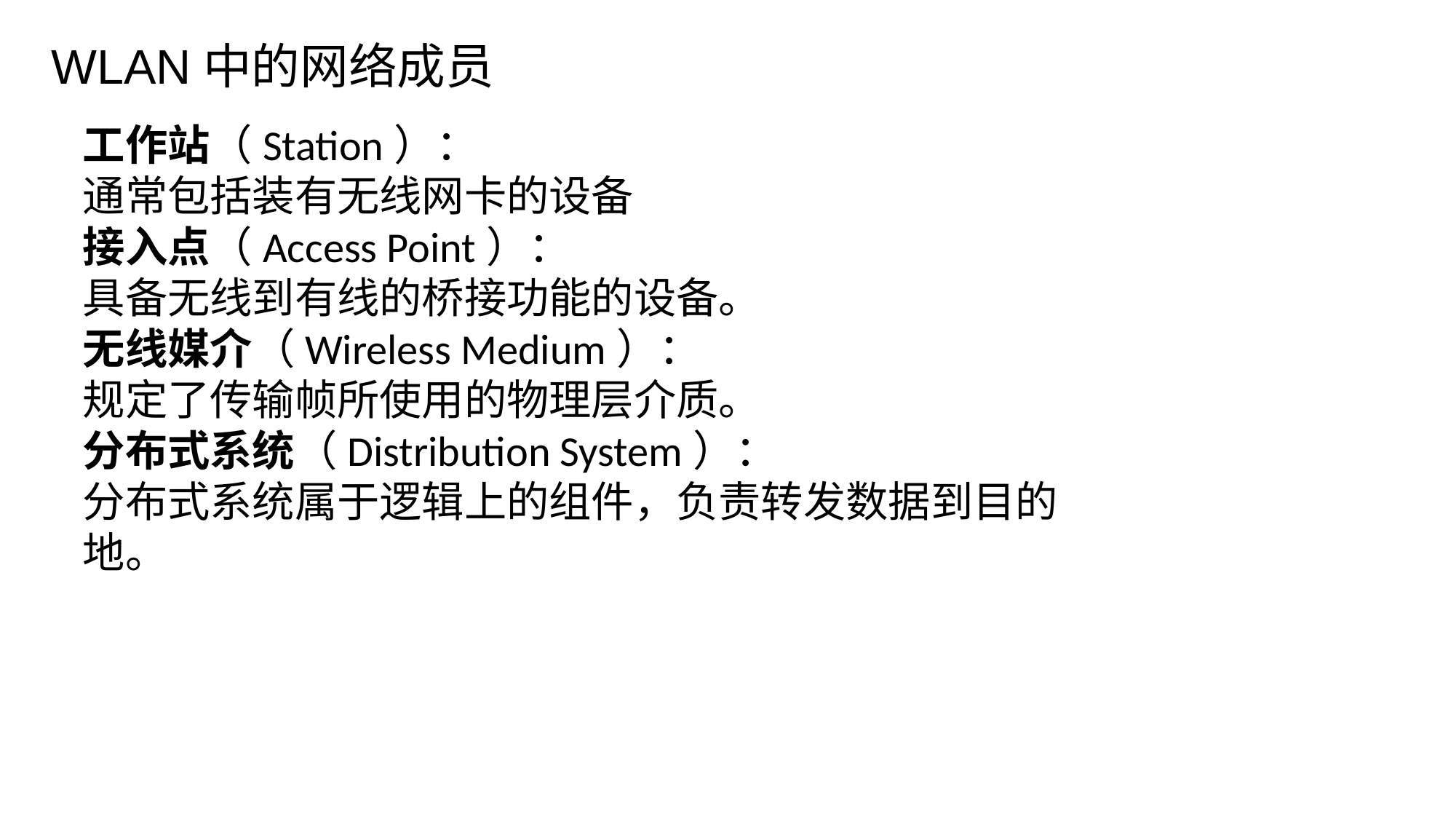

WLAN中的网络成员
工作站（Station）：
通常包括装有无线网卡的设备
接入点（Access Point）：
具备无线到有线的桥接功能的设备。
无线媒介（Wireless Medium）：
规定了传输帧所使用的物理层介质。
分布式系统（Distribution System）：
分布式系统属于逻辑上的组件，负责转发数据到目的地。